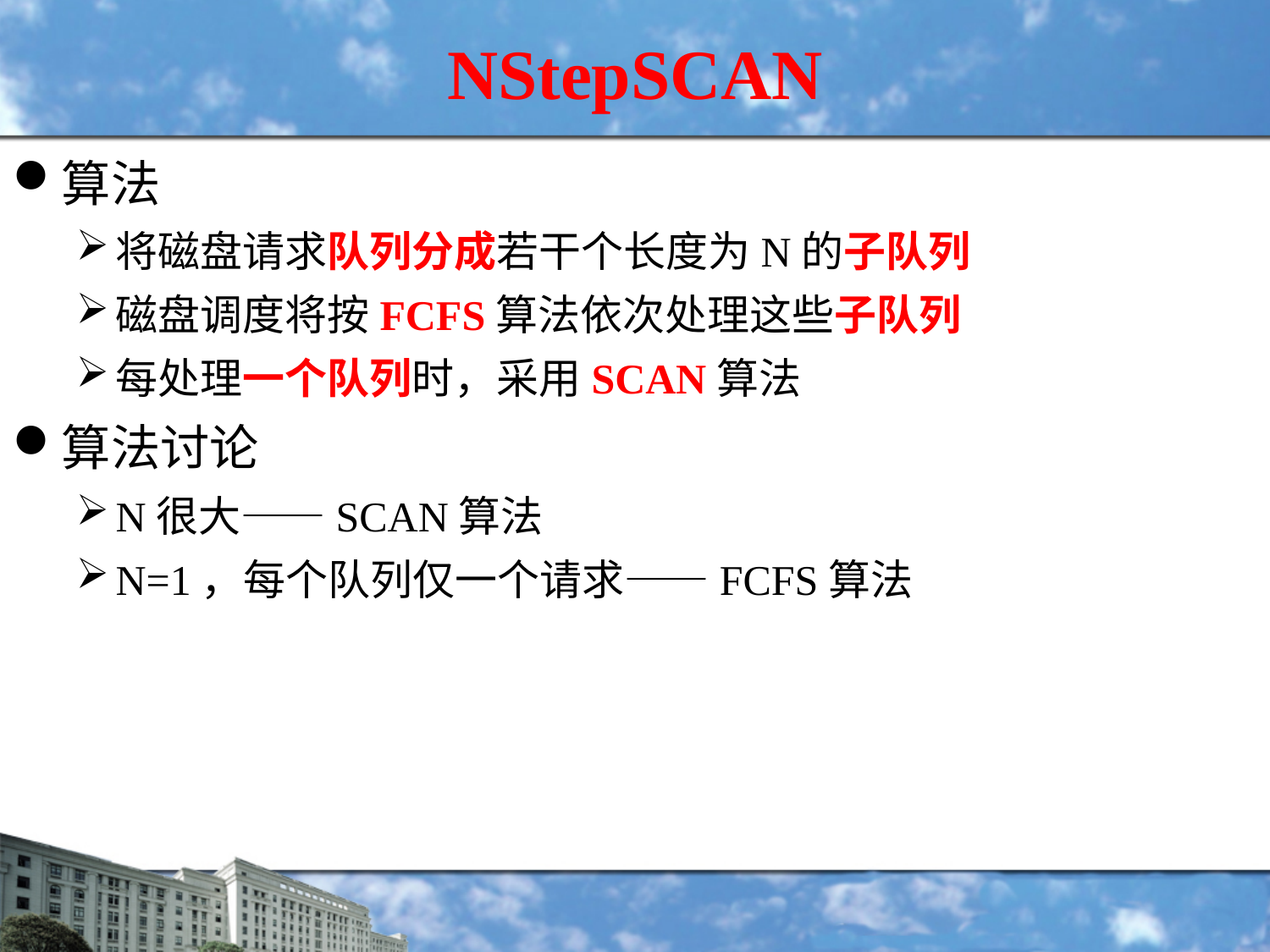

NStepSCAN
算法
将磁盘请求队列分成若干个长度为N的子队列
磁盘调度将按FCFS算法依次处理这些子队列
每处理一个队列时，采用SCAN算法
算法讨论
N很大——SCAN算法
N=1，每个队列仅一个请求——FCFS算法